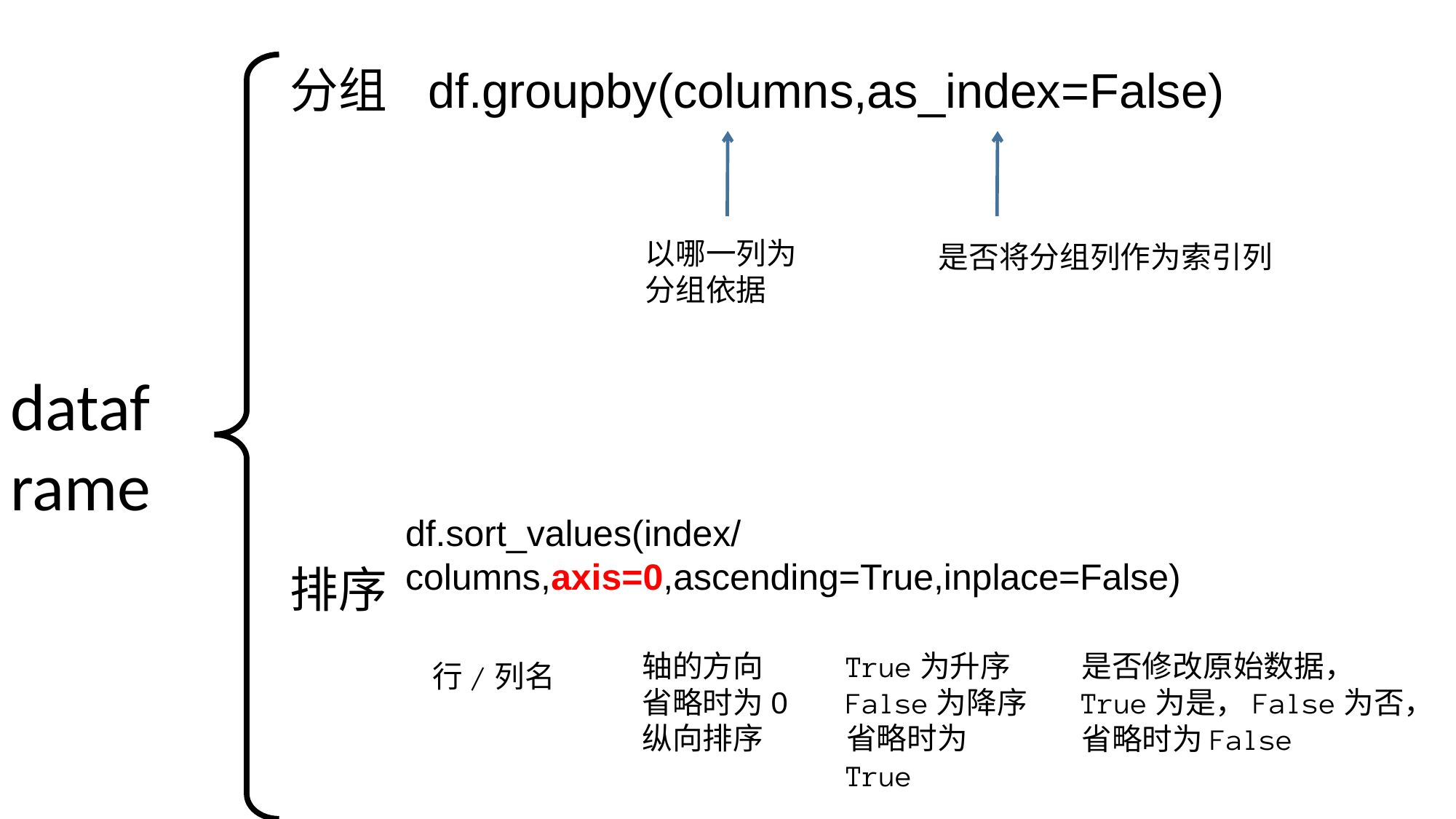

分组
df.groupby(columns,as_index=False)
以哪一列为分组依据
是否将分组列作为索引列
dataframe
df.sort_values(index/columns,axis=0,ascending=True,inplace=False)
排序
轴的方向
省略时为0纵向排序
True为升序
False为降序
省略时为True
是否修改原始数据，
True为是，False为否，
省略时为False
行/列名